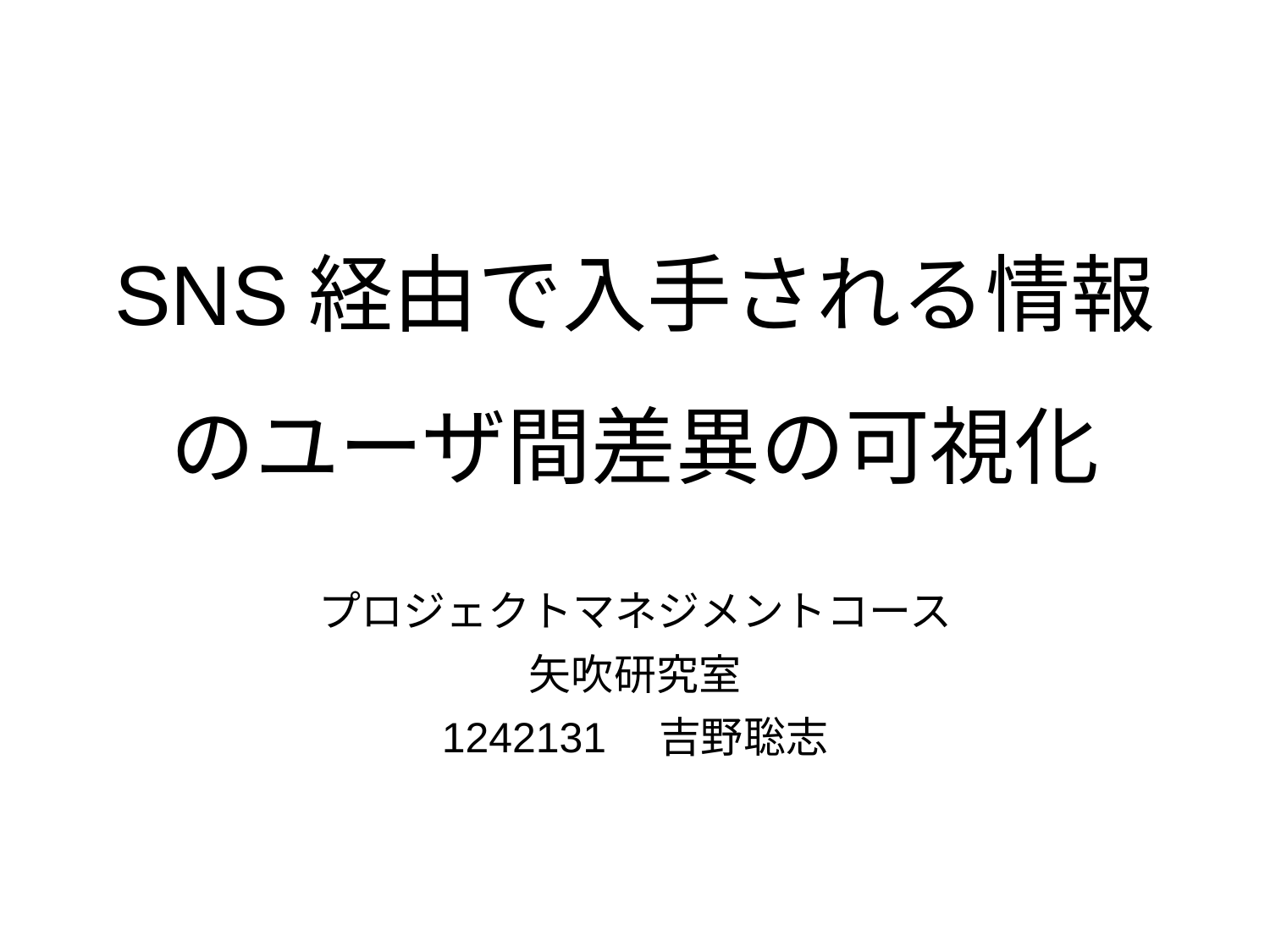

# SNS経由で入手される情報のユーザ間差異の可視化
プロジェクトマネジメントコース
矢吹研究室
1242131　吉野聡志